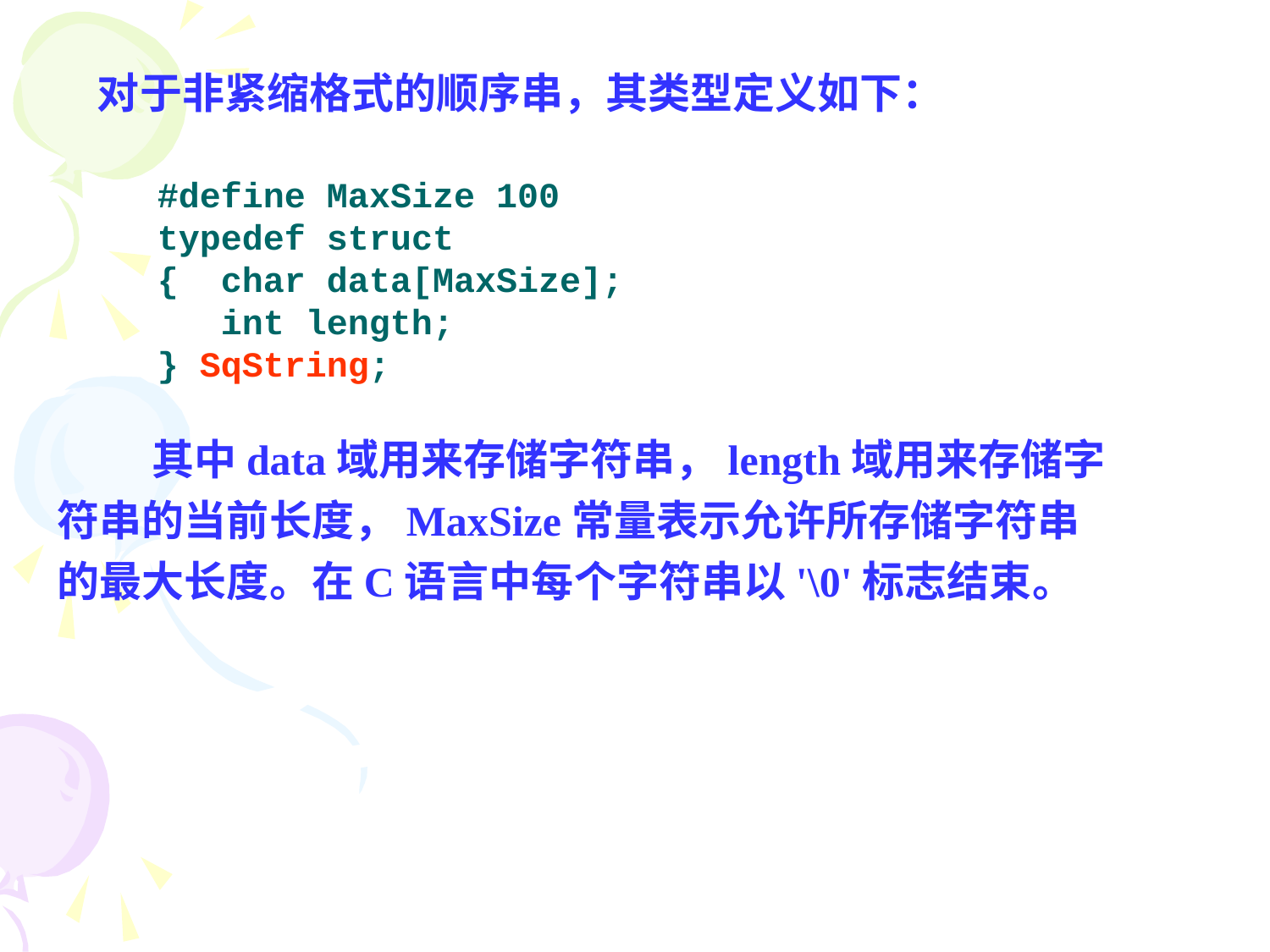

对于非紧缩格式的顺序串，其类型定义如下：
#define MaxSize 100
typedef struct
{  char data[MaxSize];
   int length;
} SqString;
　　 其中data域用来存储字符串，length域用来存储字符串的当前长度，MaxSize常量表示允许所存储字符串的最大长度。在C语言中每个字符串以'\0'标志结束。